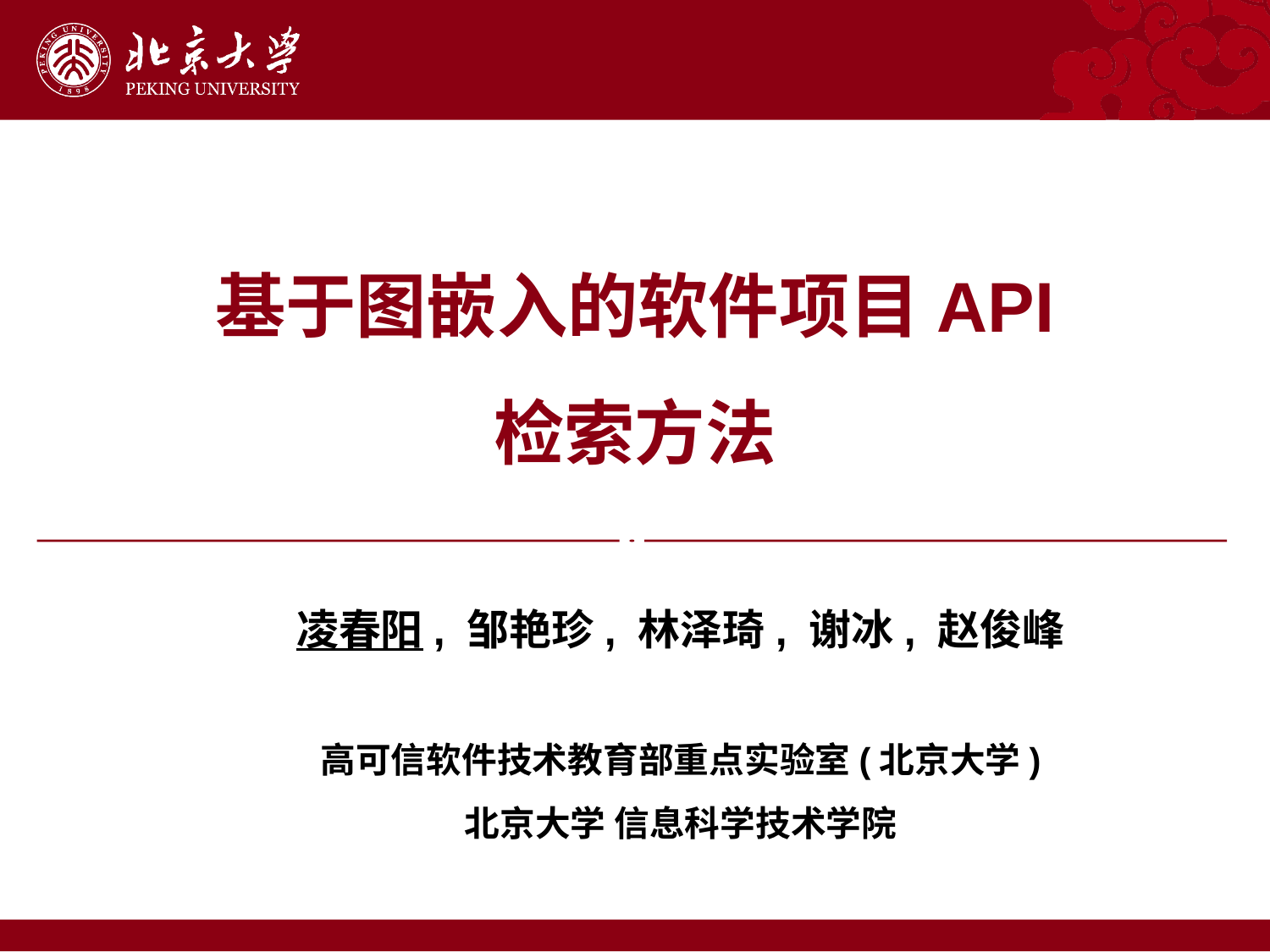

# 基于图嵌入的软件项目API 检索方法
凌春阳, 邹艳珍, 林泽琦, 谢冰, 赵俊峰

高可信软件技术教育部重点实验室(北京大学)
北京大学 信息科学技术学院